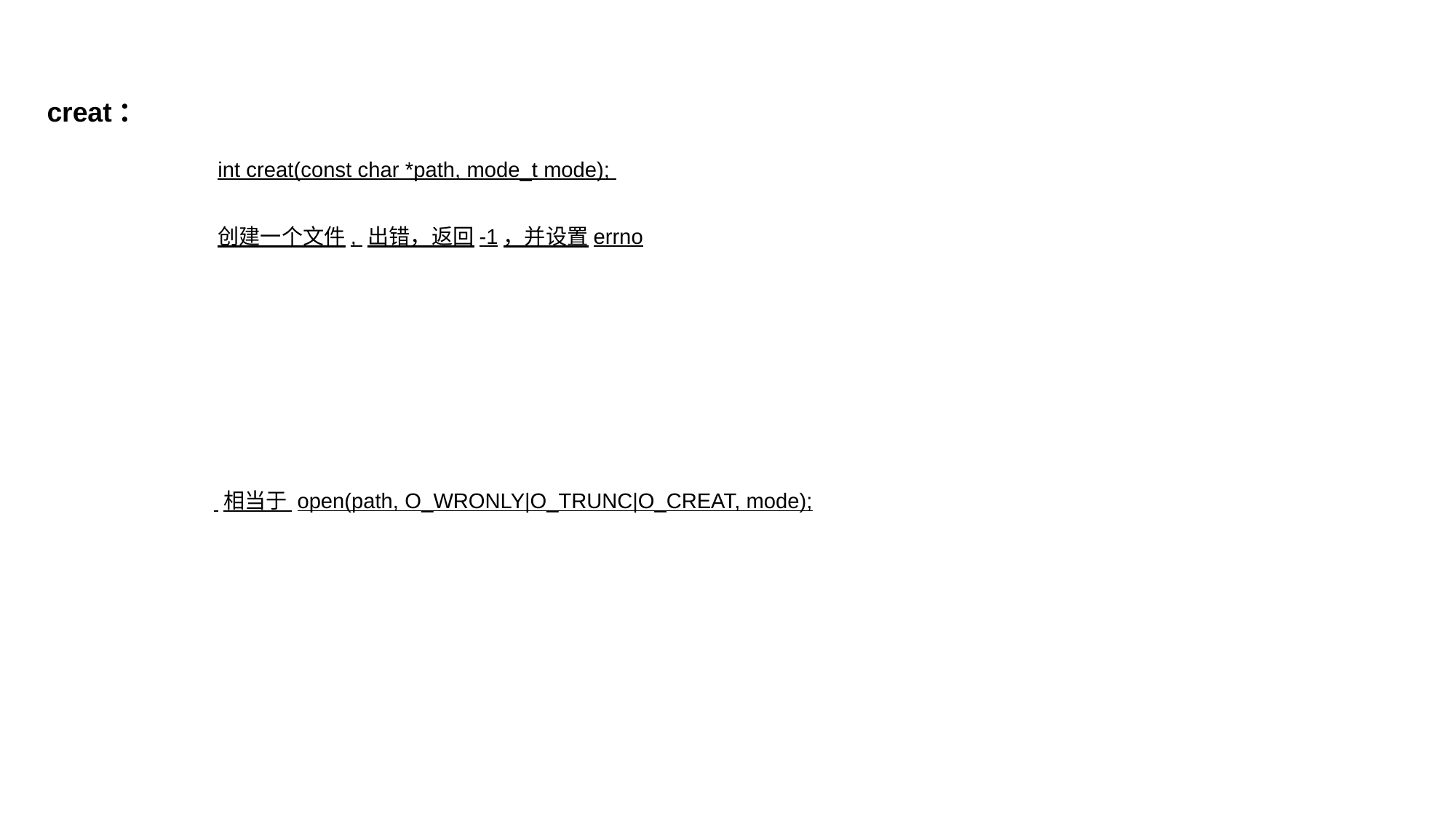

creat：
int creat(const char *path, mode_t mode);
创建一个文件, 出错，返回-1，并设置errno
 相当于 open(path, O_WRONLY|O_TRUNC|O_CREAT, mode);